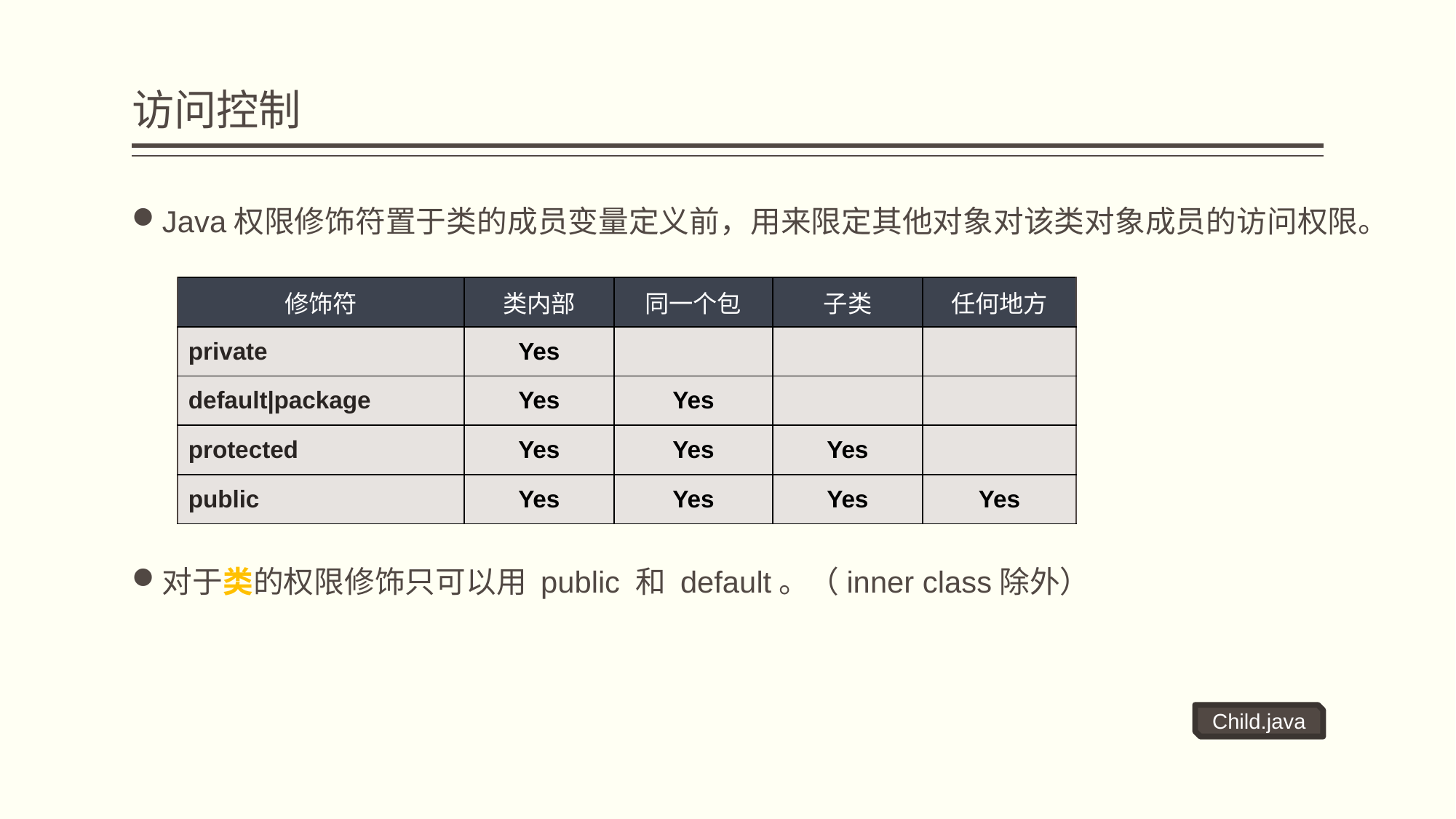

# 访问控制
Java权限修饰符置于类的成员变量定义前，用来限定其他对象对该类对象成员的访问权限。

对于类的权限修饰只可以用 public 和 default。（inner class除外）
| 修饰符 | 类内部 | 同一个包 | 子类 | 任何地方 |
| --- | --- | --- | --- | --- |
| private | Yes |  |  |  |
| default|package | Yes | Yes |  |  |
| protected | Yes | Yes | Yes |  |
| public | Yes | Yes | Yes | Yes |
Child.java